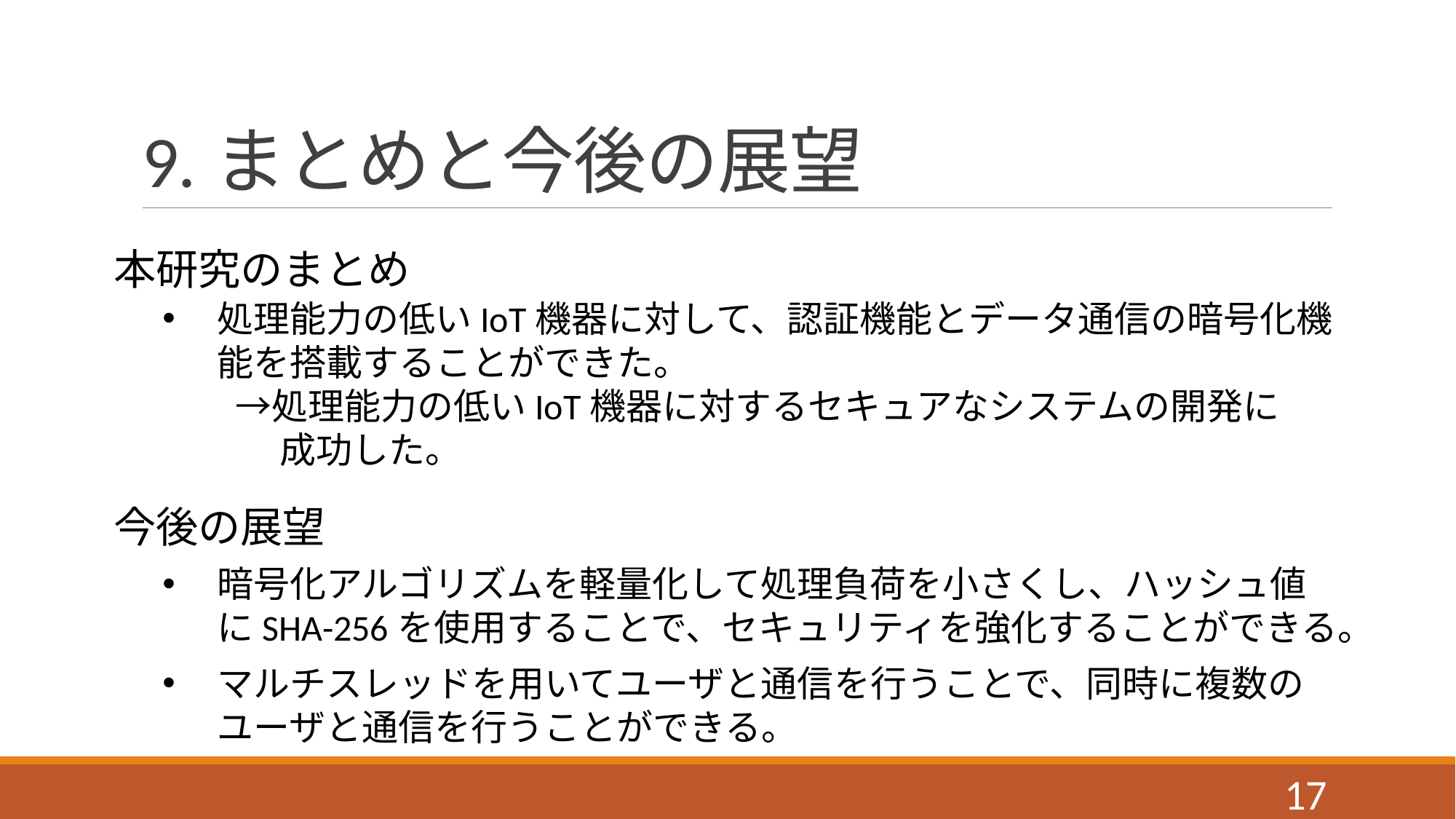

# 9.まとめと今後の展望
本研究のまとめ
処理能力の低いIoT機器に対して、認証機能とデータ通信の暗号化機能を搭載することができた。
　　→処理能力の低いIoT機器に対するセキュアなシステムの開発に
　　　 成功した。
今後の展望
暗号化アルゴリズムを軽量化して処理負荷を小さくし、ハッシュ値にSHA-256を使用することで、セキュリティを強化することができる。
マルチスレッドを用いてユーザと通信を行うことで、同時に複数のユーザと通信を行うことができる。
17